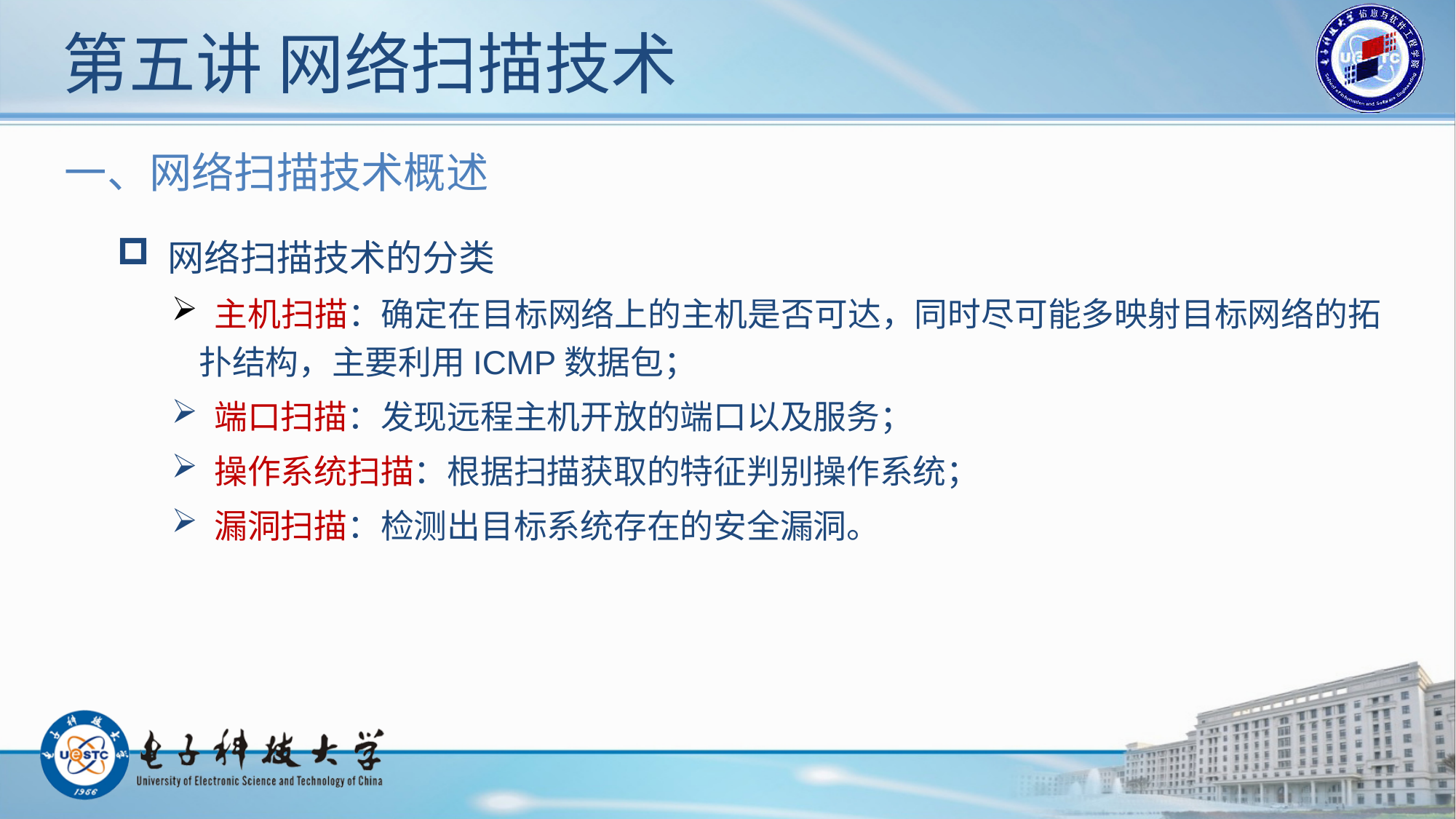

# 第五讲 网络扫描技术
一、网络扫描技术概述
 网络扫描技术的分类
 主机扫描：确定在目标网络上的主机是否可达，同时尽可能多映射目标网络的拓扑结构，主要利用ICMP数据包；
 端口扫描：发现远程主机开放的端口以及服务；
 操作系统扫描：根据扫描获取的特征判别操作系统；
 漏洞扫描：检测出目标系统存在的安全漏洞。